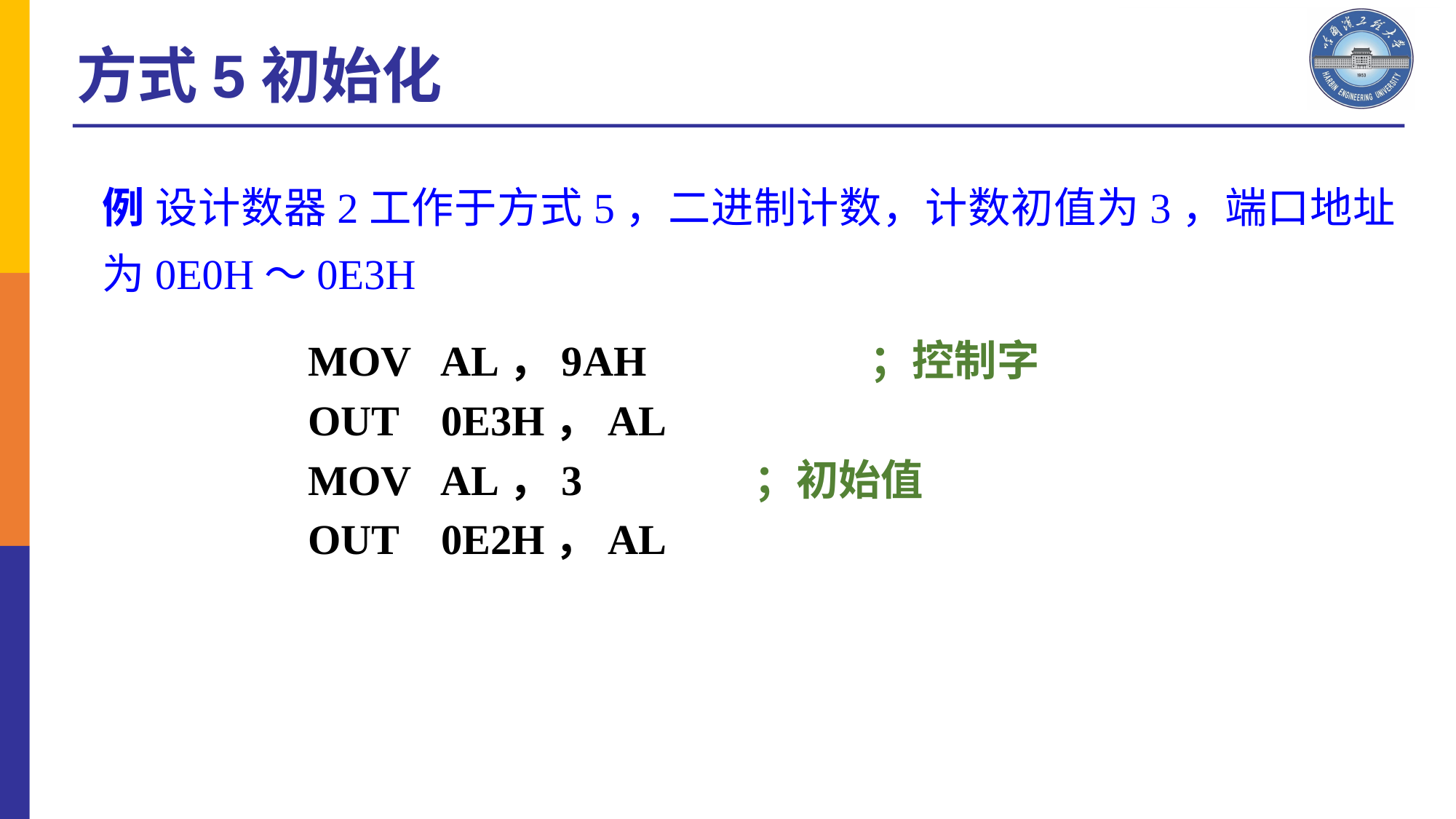

方式5初始化
例 设计数器2工作于方式5，二进制计数，计数初值为3，端口地址为0E0H～0E3H
   MOV   AL，9AH	          ；控制字
   OUT    0E3H，AL
   MOV   AL，3		；初始值
   OUT    0E2H，AL